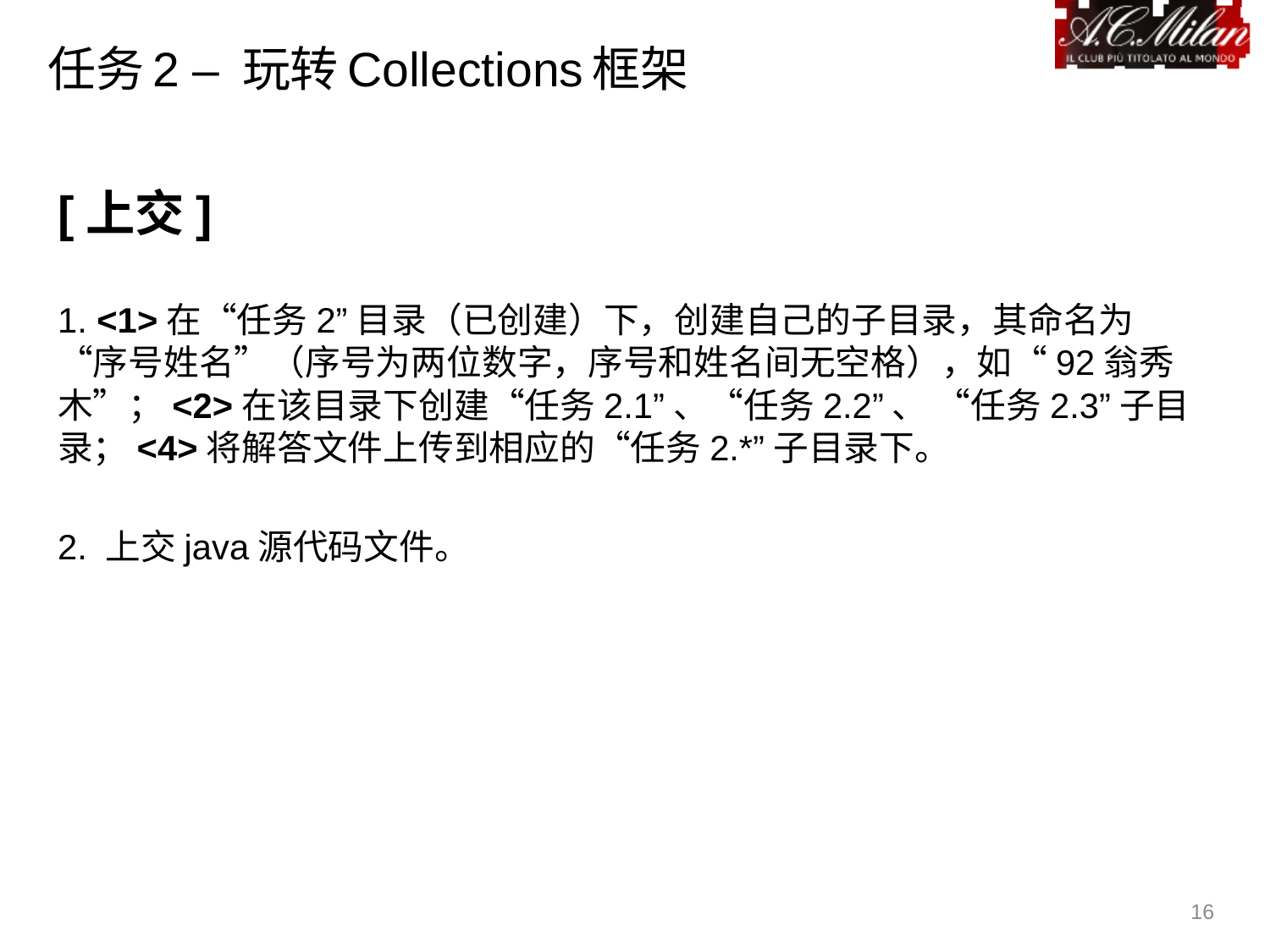

# 任务2 – 玩转Collections框架
[上交]

1. <1>在“任务2”目录（已创建）下，创建自己的子目录，其命名为“序号姓名”（序号为两位数字，序号和姓名间无空格），如“92翁秀木”；<2>在该目录下创建“任务2.1”、“任务2.2”、 “任务2.3”子目录；<4>将解答文件上传到相应的“任务2.*”子目录下。

2. 上交java源代码文件。

16